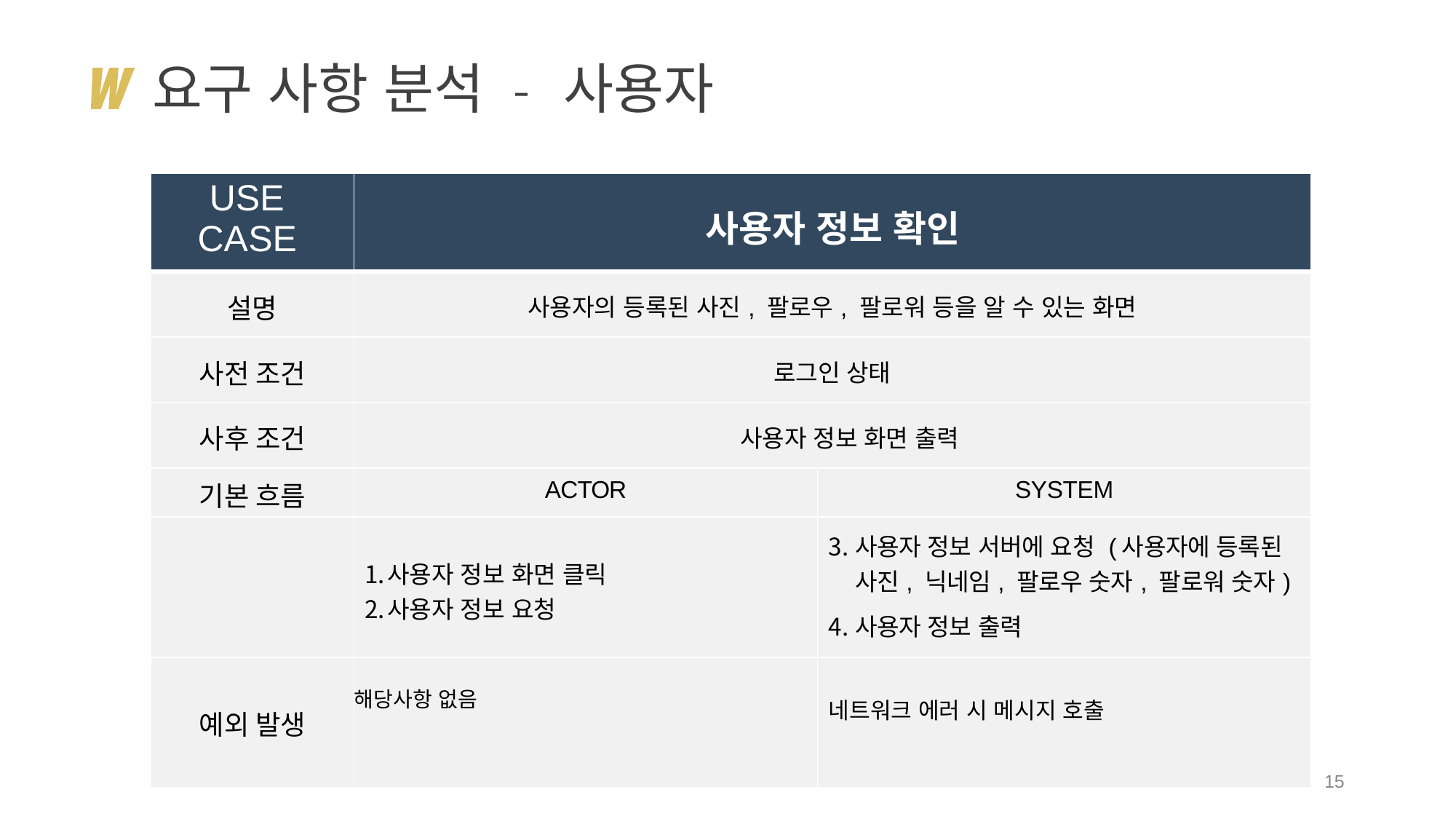

# 요구 사항 분석 - 사용자

| USE CASE | 사용자 정보 확인 |  |
| --- | --- | --- |
| 설명 | 사용자의 등록된 사진, 팔로우, 팔로워 등을 알 수 있는 화면 |  |
| 사전 조건 | 로그인 상태 |  |
| 사후 조건 | 사용자 정보 화면 출력 |  |
| 기본 흐름 | ACTOR | SYSTEM |
|  | 사용자 정보 화면 클릭 사용자 정보 요청 | 사용자 정보 서버에 요청 (사용자에 등록된 사진, 닉네임, 팔로우 숫자, 팔로워 숫자) 사용자 정보 출력 |
| 예외 발생 | 해당사항 없음 | 네트워크 에러 시 메시지 호출 |
15